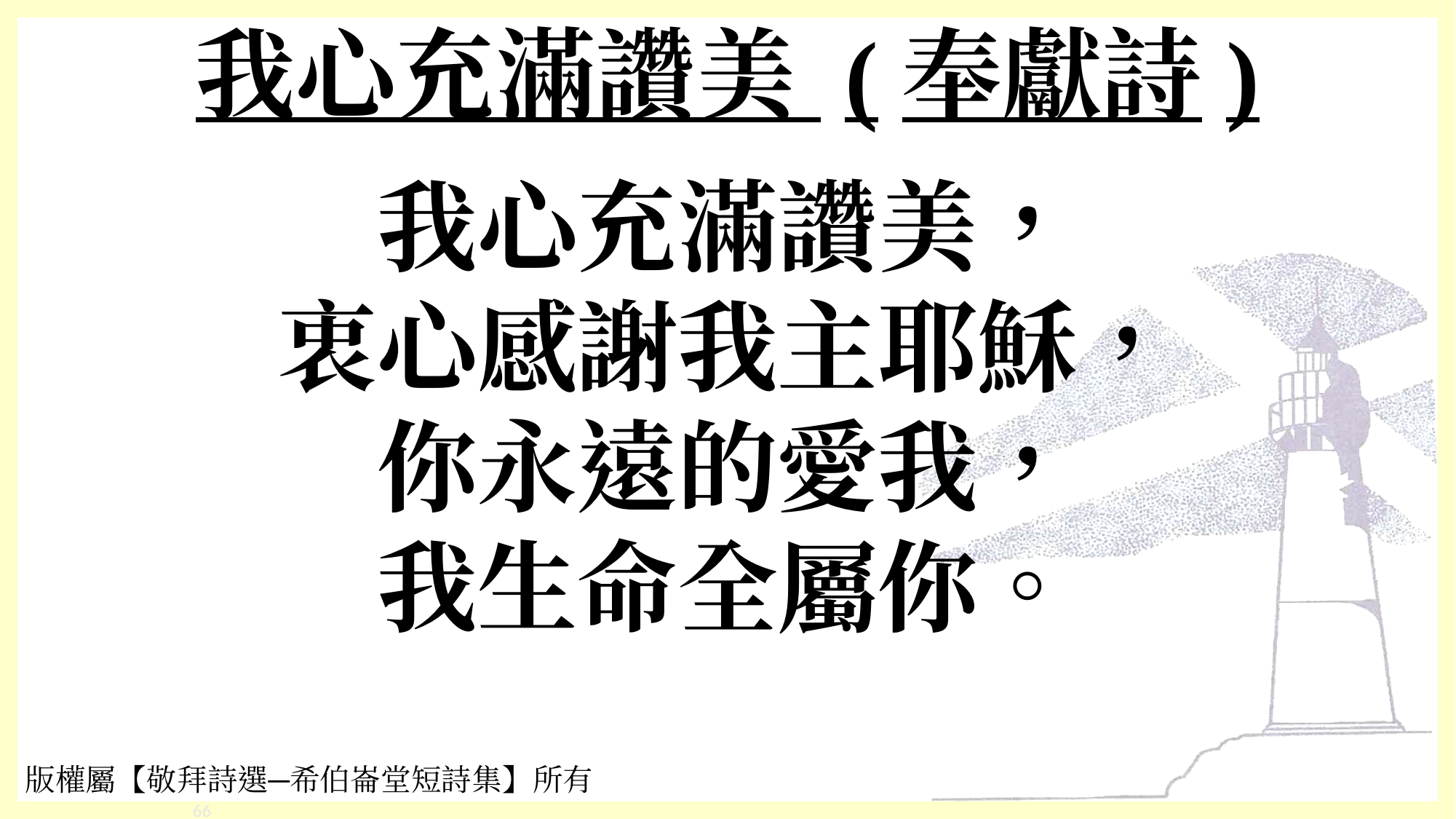

# 我心充滿讚美 (奉獻詩)
我心充滿讚美，
衷心感謝我主耶穌，
你永遠的愛我，
我生命全屬你。
版權屬【敬拜詩選─希伯崙堂短詩集】所有

66